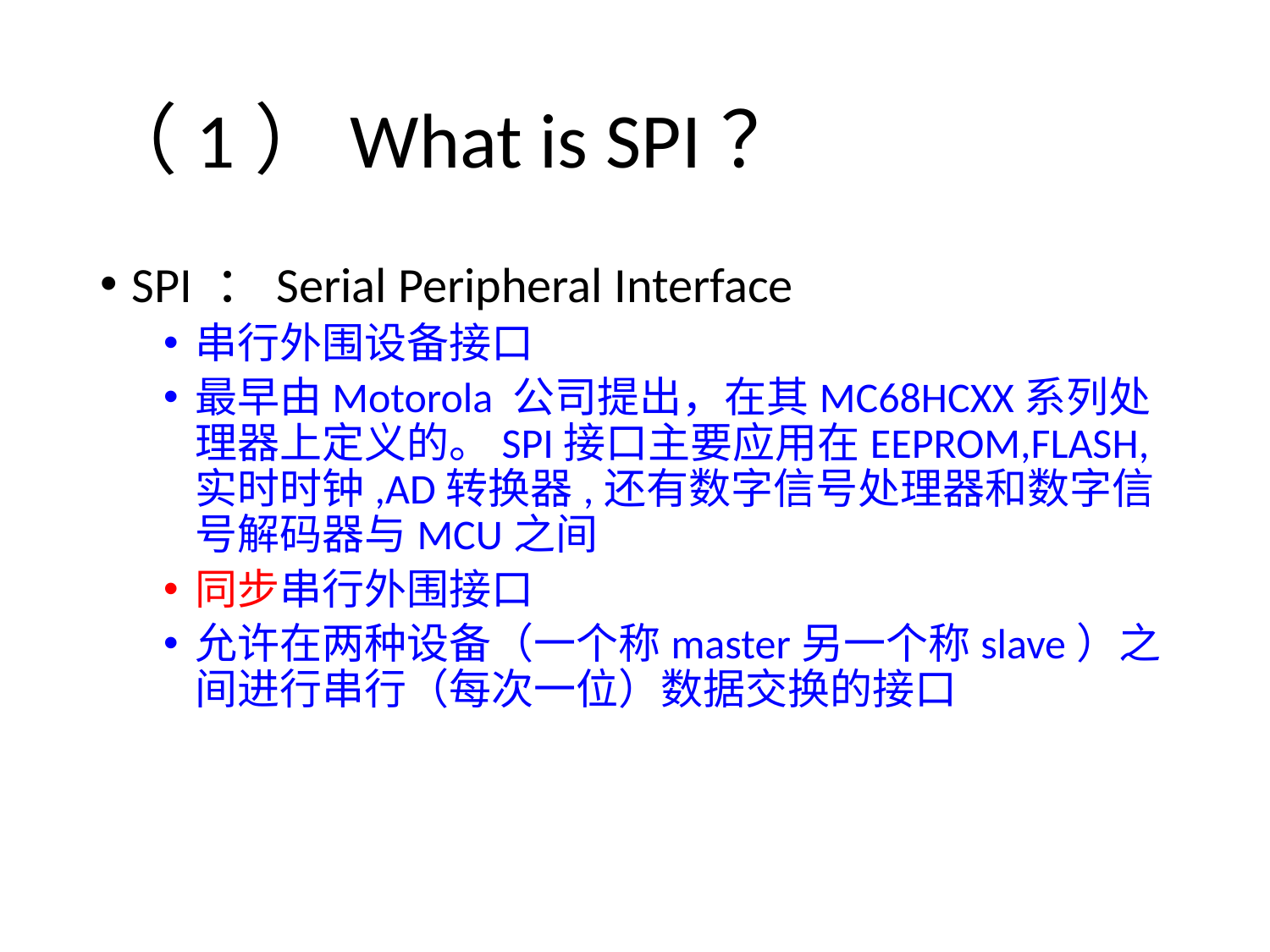

# （1）What is SPI？
SPI ：Serial Peripheral Interface
串行外围设备接口
最早由Motorola 公司提出，在其MC68HCXX系列处理器上定义的。SPI接口主要应用在EEPROM,FLASH,实时时钟,AD转换器,还有数字信号处理器和数字信号解码器与MCU之间
同步串行外围接口
允许在两种设备（一个称master另一个称slave）之间进行串行（每次一位）数据交换的接口